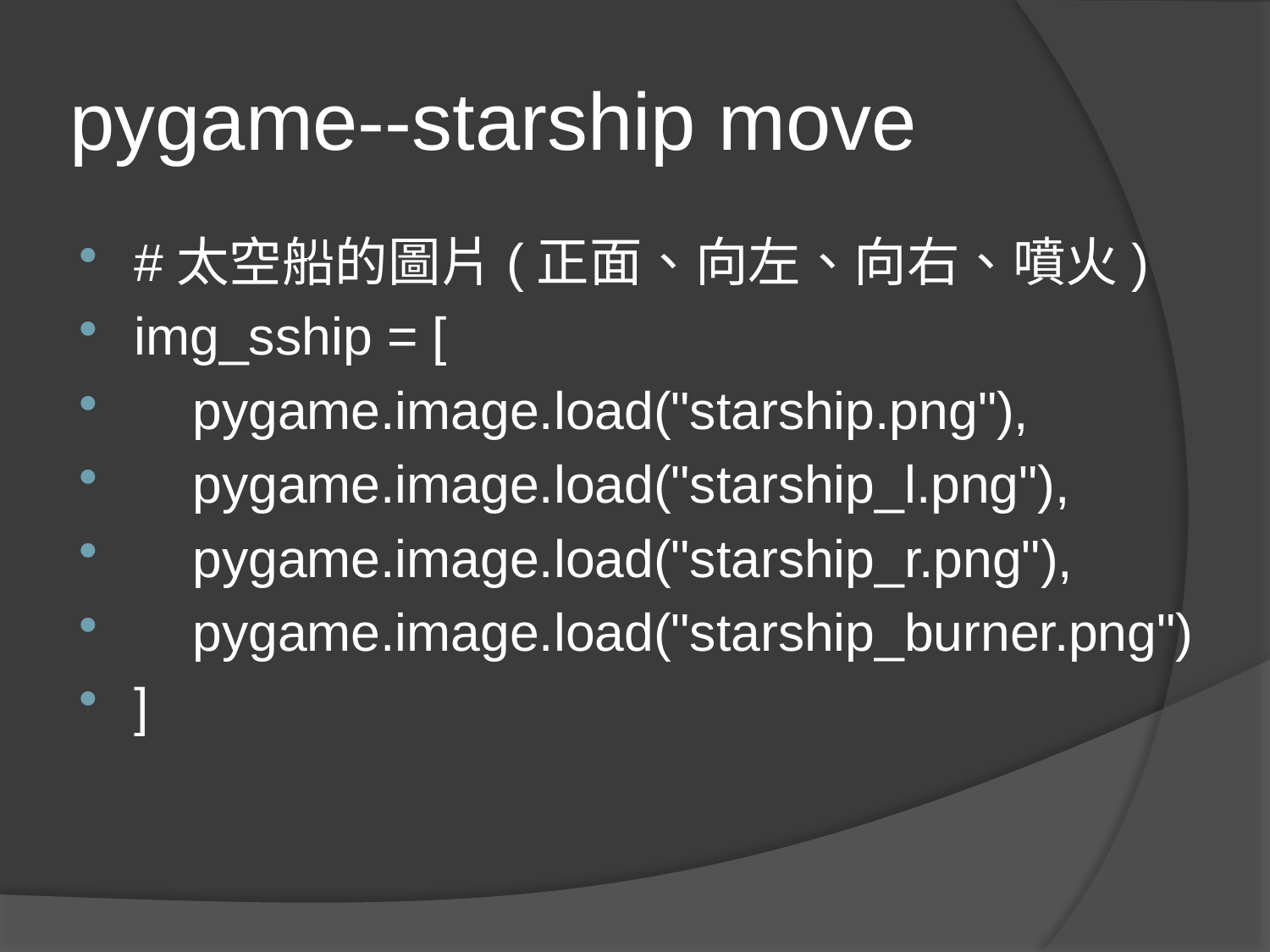

# pygame--starship move
#太空船的圖片(正面、向左、向右、噴火)
img_sship = [
    pygame.image.load("starship.png"),
    pygame.image.load("starship_l.png"),
    pygame.image.load("starship_r.png"),
    pygame.image.load("starship_burner.png")
]